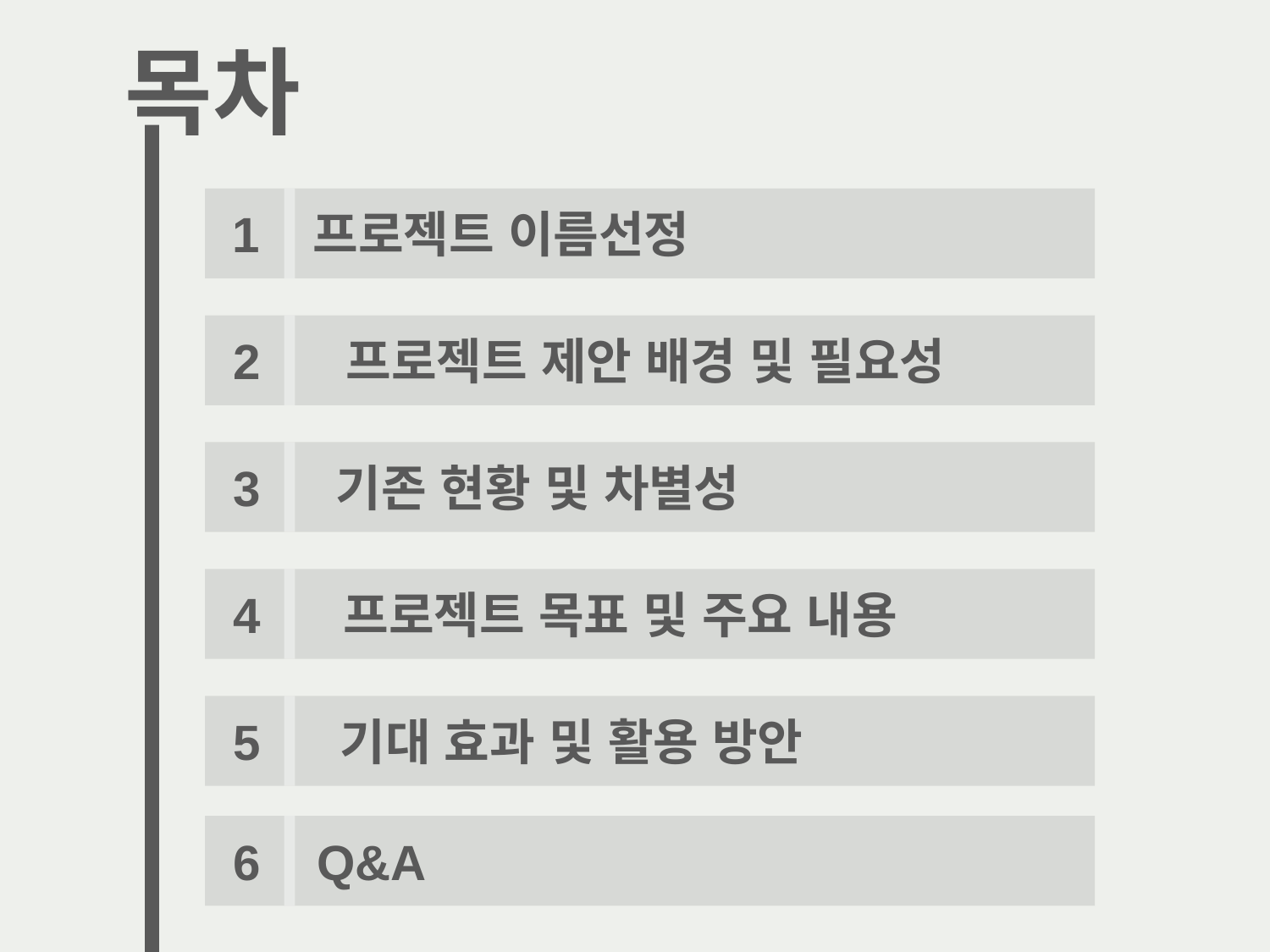

목차

1
프로젝트 이름선정

2
프로젝트 제안 배경 및 필요성

3
기존 현황 및 차별성

4
프로젝트 목표 및 주요 내용

5
기대 효과 및 활용 방안

6
Q&A